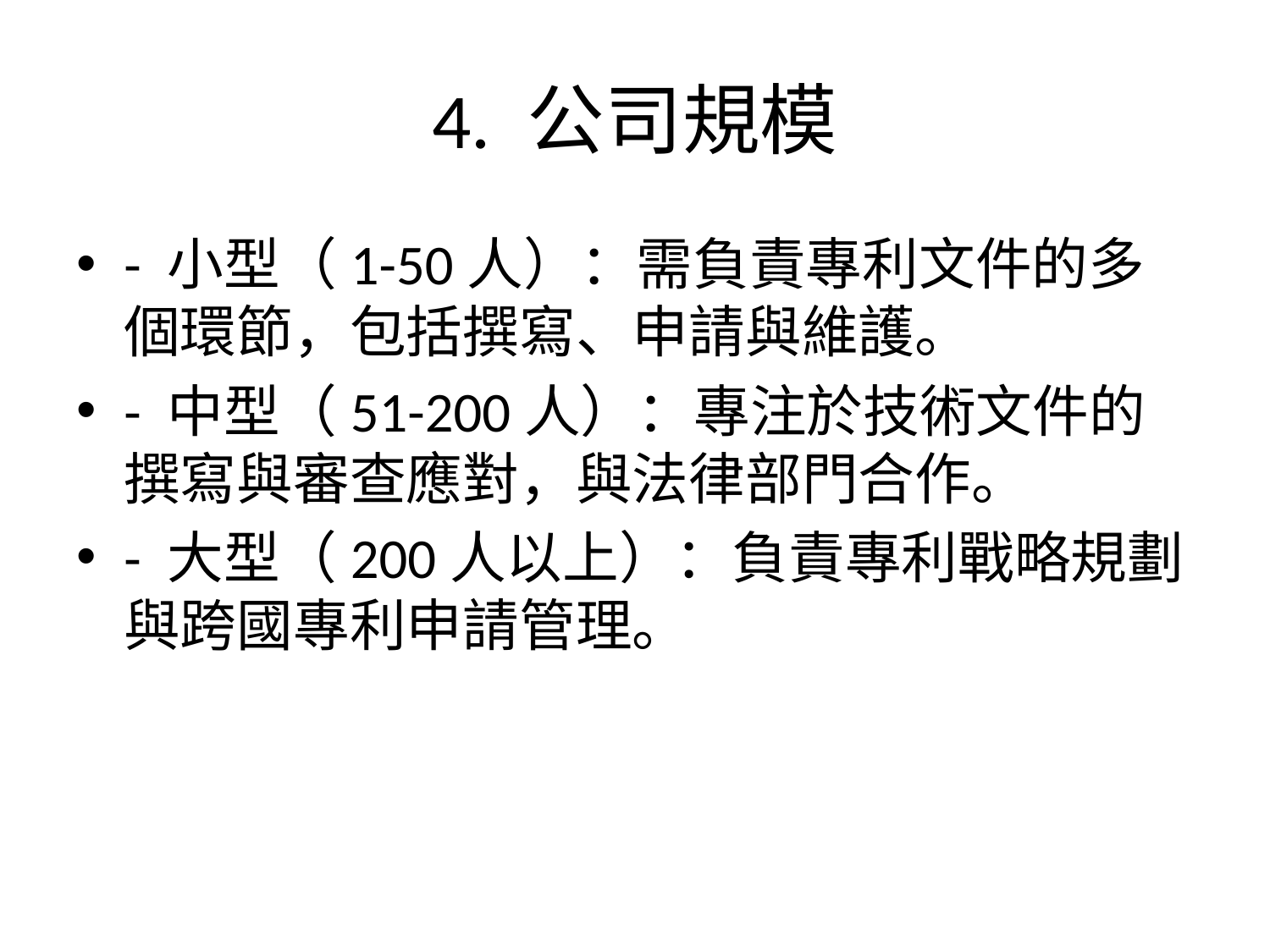

# 4. 公司規模
- 小型（1-50人）：需負責專利文件的多個環節，包括撰寫、申請與維護。
- 中型（51-200人）：專注於技術文件的撰寫與審查應對，與法律部門合作。
- 大型（200人以上）：負責專利戰略規劃與跨國專利申請管理。